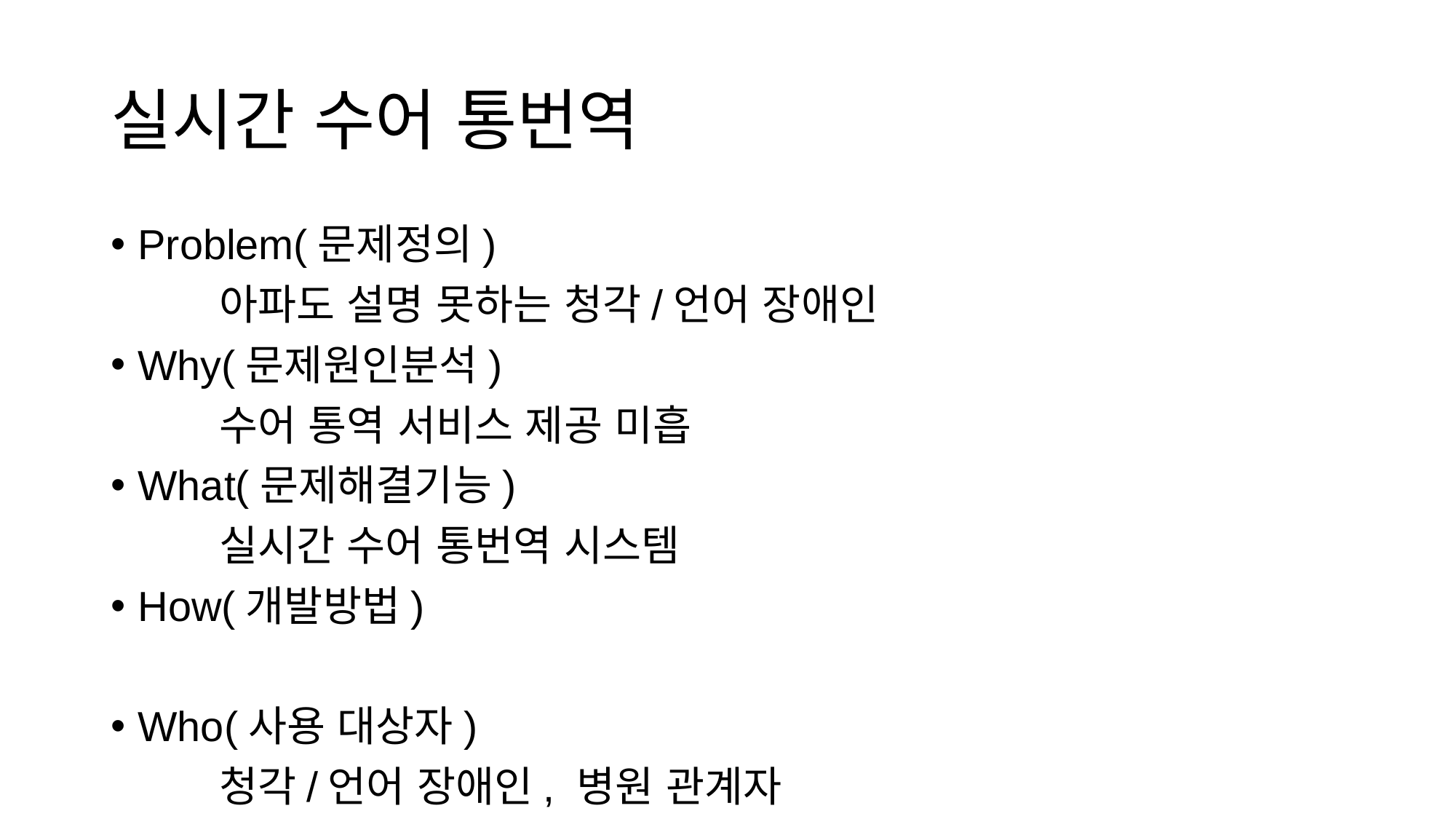

# 실시간 수어 통번역
Problem(문제정의)
	아파도 설명 못하는 청각/언어 장애인
Why(문제원인분석)
	수어 통역 서비스 제공 미흡
What(문제해결기능)
	실시간 수어 통번역 시스템
How(개발방법)

Who(사용 대상자)
	청각/언어 장애인, 병원 관계자